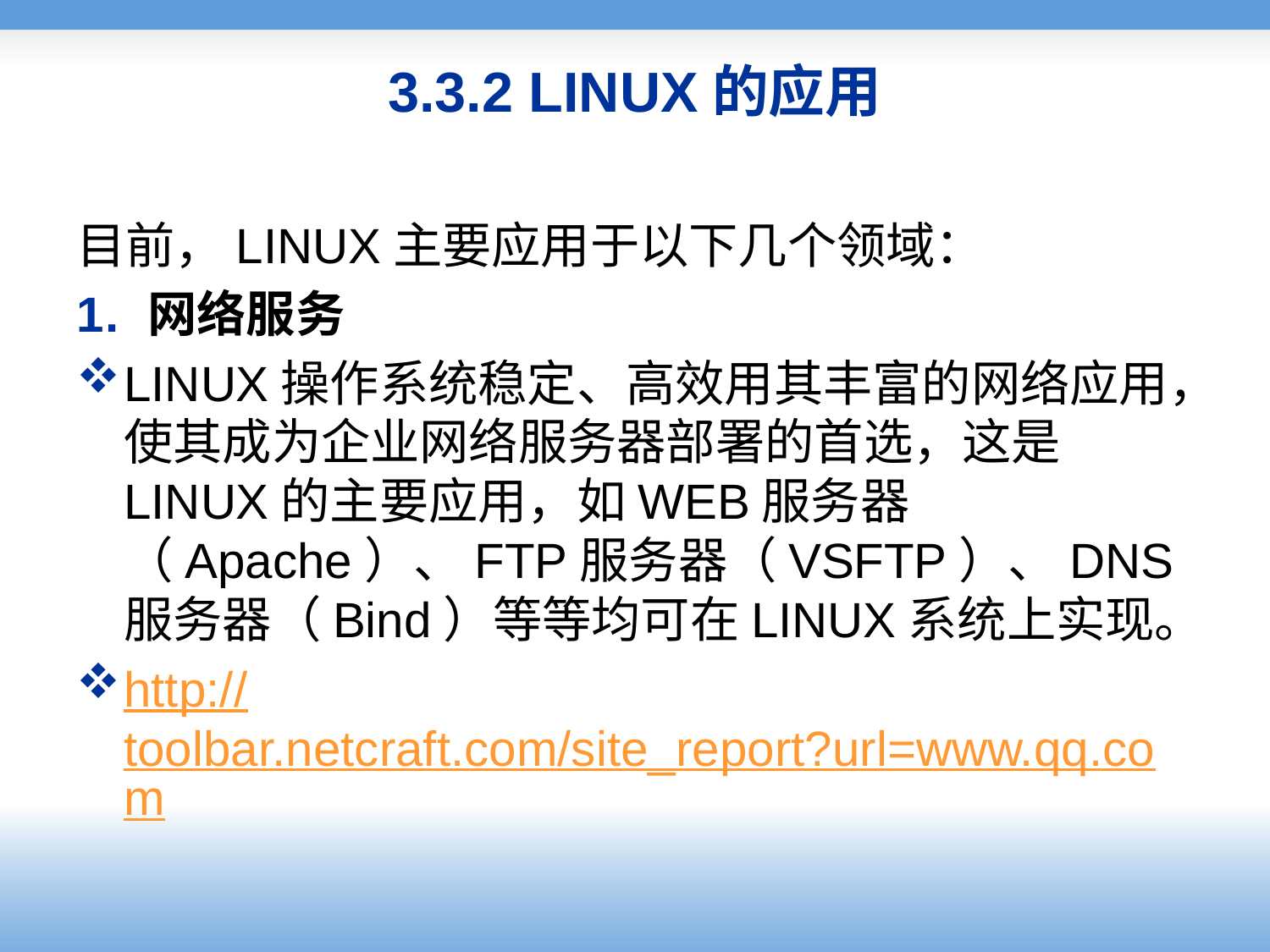

# 3.3.2 LINUX的应用
目前，LINUX主要应用于以下几个领域：
网络服务
LINUX操作系统稳定、高效用其丰富的网络应用，使其成为企业网络服务器部署的首选，这是LINUX的主要应用，如WEB服务器（Apache）、FTP服务器（VSFTP）、DNS服务器（Bind）等等均可在LINUX系统上实现。
http://toolbar.netcraft.com/site_report?url=www.qq.com